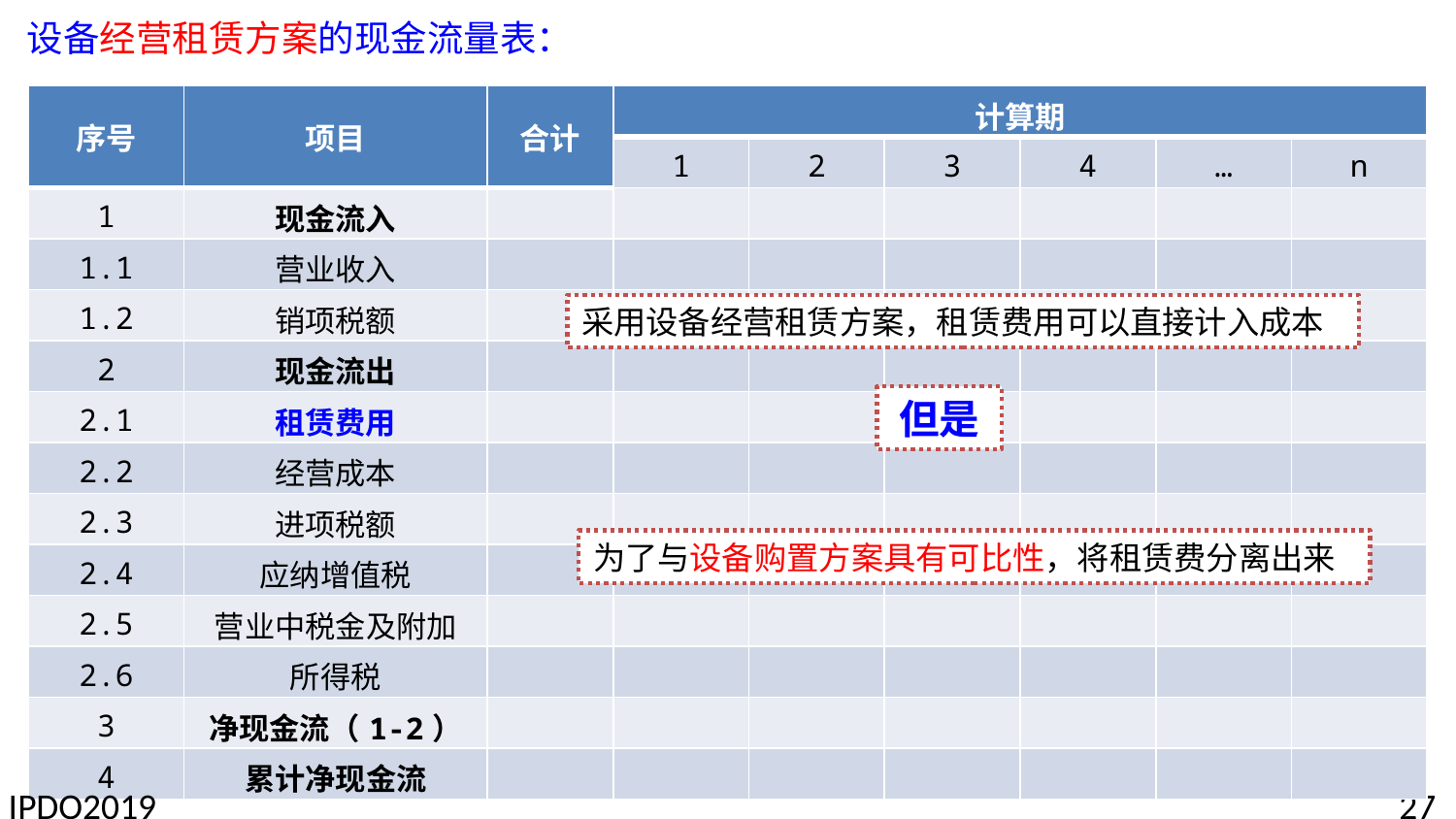

设备经营租赁方案的现金流量表：
| 序号 | 项目 | 合计 | 计算期 |  |  |  |  |  |
| --- | --- | --- | --- | --- | --- | --- | --- | --- |
|  |  |  | 1 | 2 | 3 | 4 | … | n |
| 1 | 现金流入 |  |  |  |  |  |  |  |
| 1.1 | 营业收入 |  |  |  |  |  |  |  |
| 1.2 | 销项税额 |  |  |  |  |  |  |  |
| 2 | 现金流出 |  |  |  |  |  |  |  |
| 2.1 | 租赁费用 |  |  |  |  |  |  |  |
| 2.2 | 经营成本 |  |  |  |  |  |  |  |
| 2.3 | 进项税额 |  |  |  |  |  |  |  |
| 2.4 | 应纳增值税 |  |  |  |  |  |  |  |
| 2.5 | 营业中税金及附加 |  |  |  |  |  |  |  |
| 2.6 | 所得税 |  |  |  |  |  |  |  |
| 3 | 净现金流（1-2） |  |  |  |  |  |  |  |
| 4 | 累计净现金流 |  |  |  |  |  |  |  |
采用设备经营租赁方案，租赁费用可以直接计入成本
但是
为了与设备购置方案具有可比性，将租赁费分离出来
IPDO2019
27